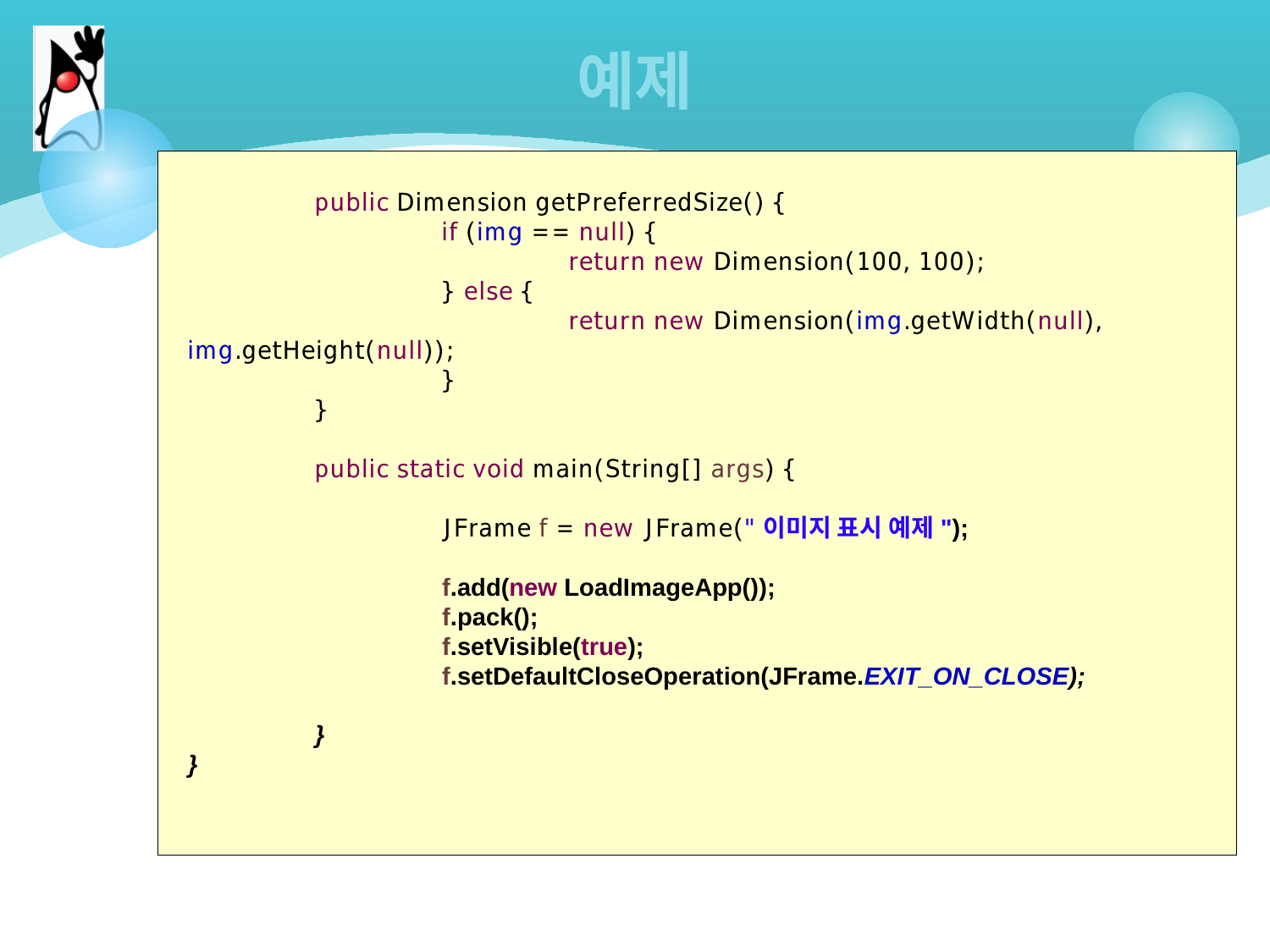

# 예제

	public Dimension getPreferredSize() {
		if (img == null) {
			return new Dimension(100, 100);
		} else {
			return new Dimension(img.getWidth(null), img.getHeight(null));
		}
	}

	public static void main(String[] args) {

		JFrame f = new JFrame("이미지 표시 예제");

		f.add(new LoadImageApp());
		f.pack();
		f.setVisible(true);
		f.setDefaultCloseOperation(JFrame.EXIT_ON_CLOSE);

	}
}